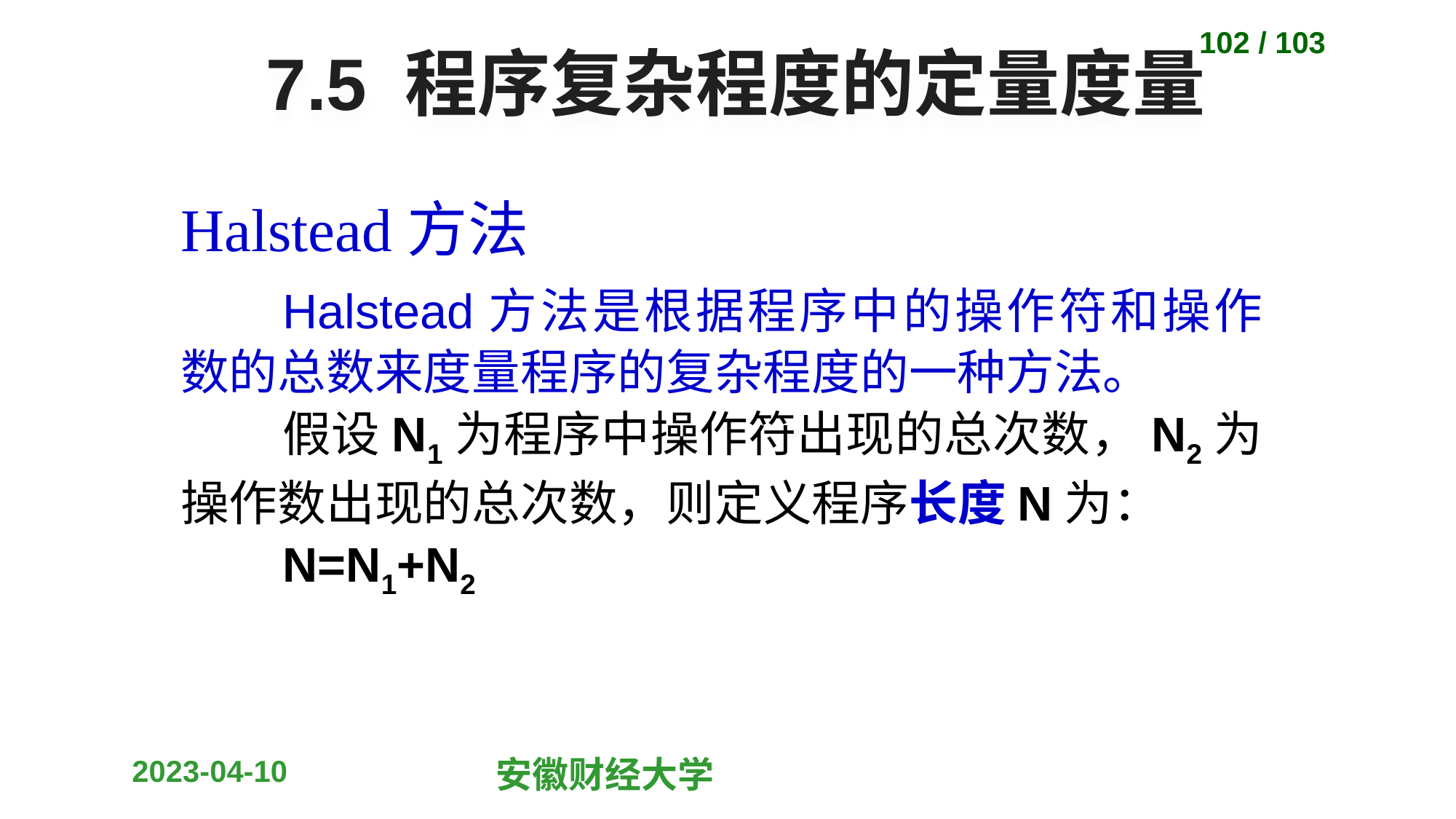

102 / 103
# 7.5 程序复杂程度的定量度量
Halstead方法
Halstead方法是根据程序中的操作符和操作数的总数来度量程序的复杂程度的一种方法。
假设N1为程序中操作符出现的总次数，N2为操作数出现的总次数，则定义程序长度N为：
N=N1+N2
2023-04-10
安徽财经大学